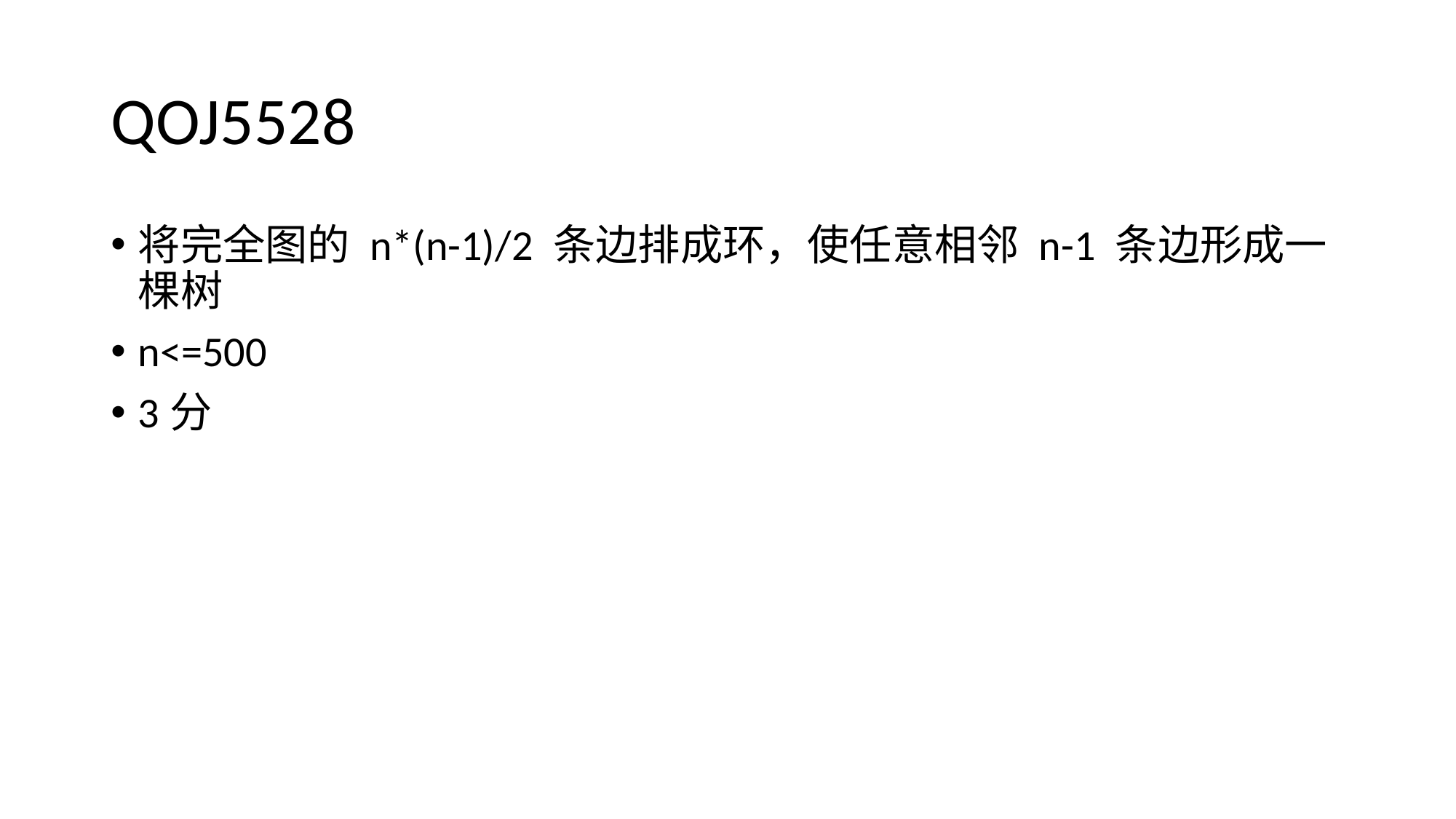

# QOJ5528
将完全图的 n*(n-1)/2 条边排成环，使任意相邻 n-1 条边形成一棵树
n<=500
3分